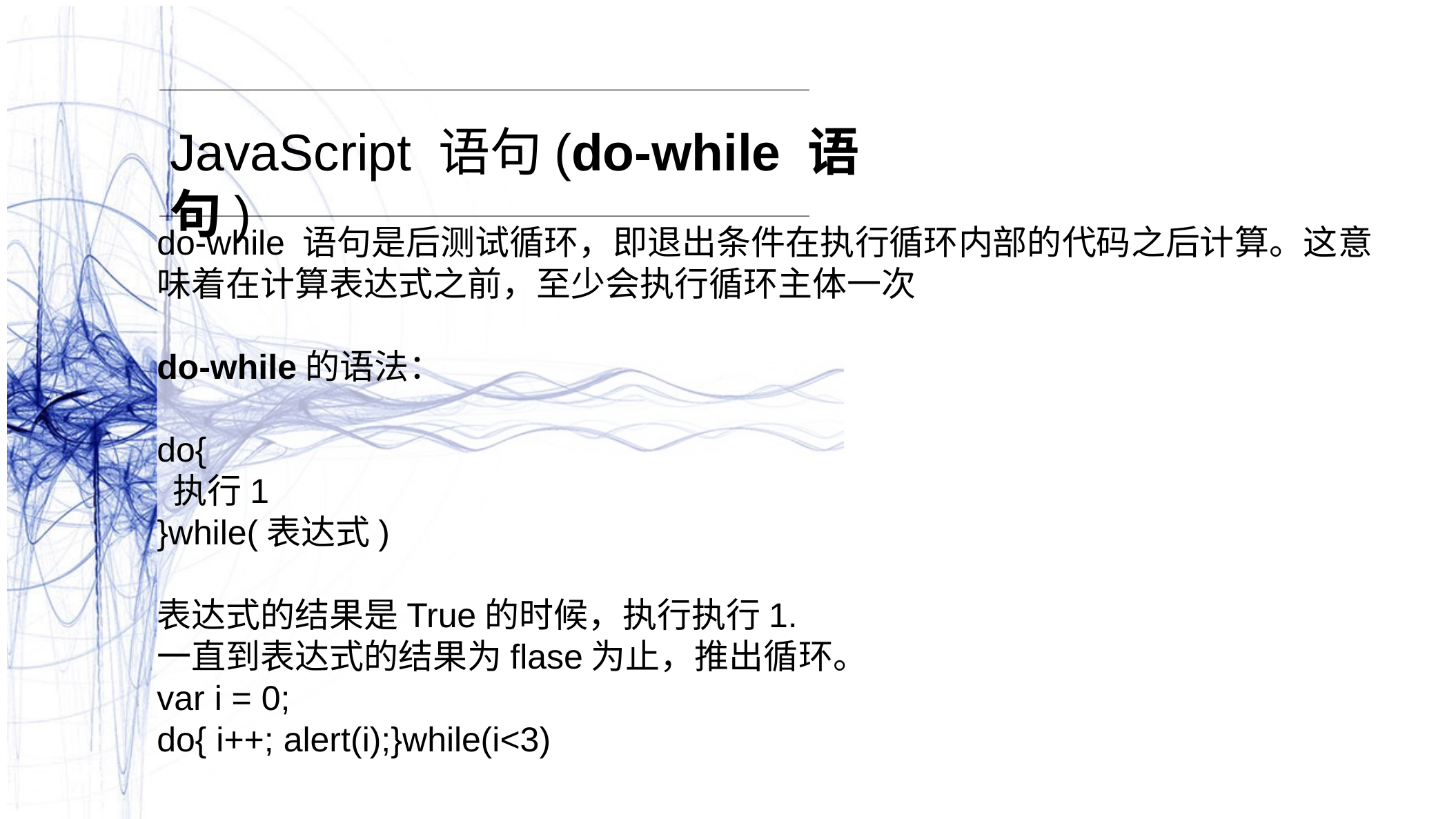

JavaScript 语句(do-while 语句)

do-while 语句是后测试循环，即退出条件在执行循环内部的代码之后计算。这意味着在计算表达式之前，至少会执行循环主体一次

do-while的语法：

do{
 执行1
}while(表达式)

表达式的结果是True的时候，执行执行1.
一直到表达式的结果为flase为止，推出循环。
var i = 0;
do{ i++; alert(i);}while(i<3)